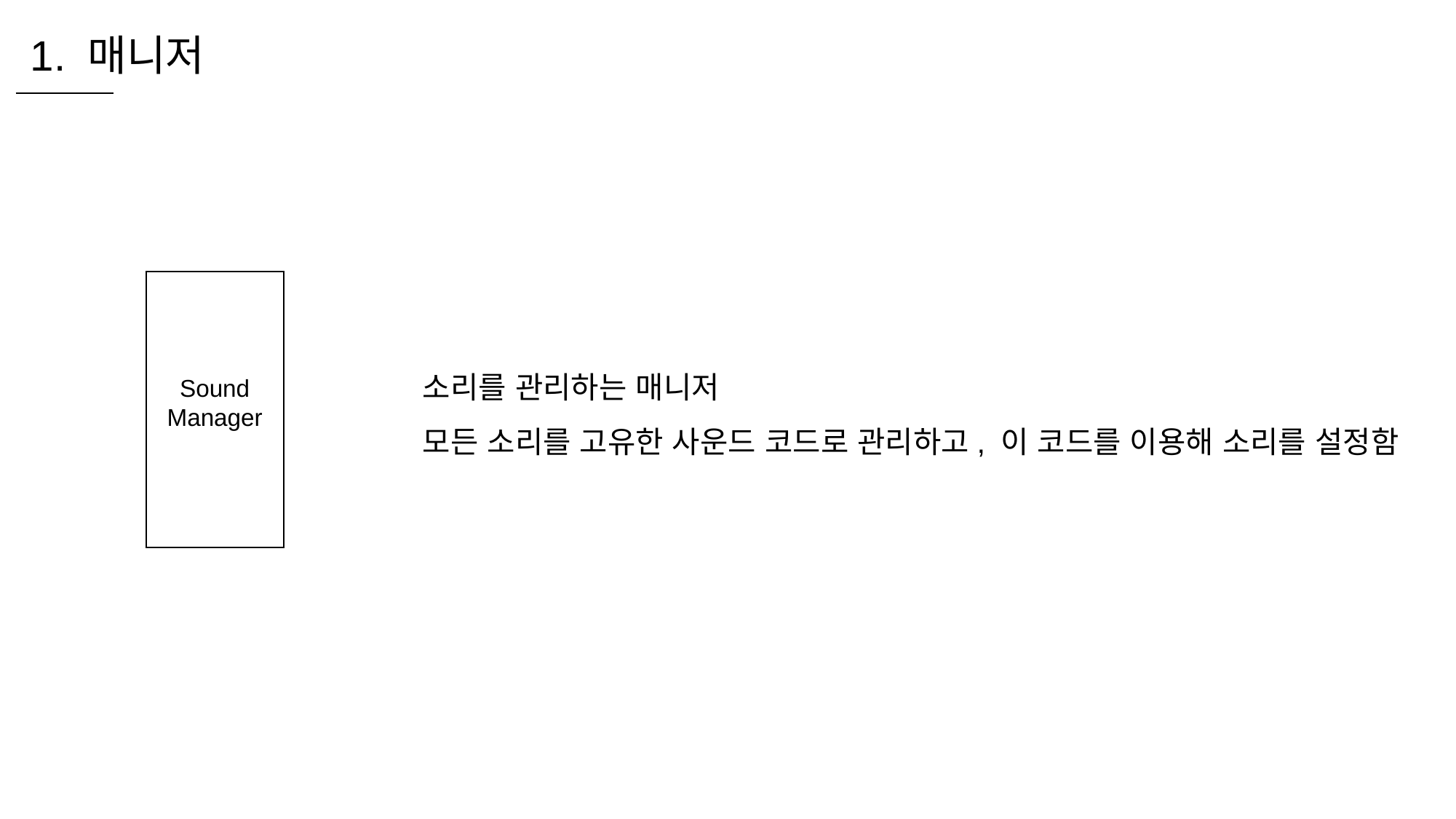

1. 매니저

Sound
Manager
소리를 관리하는 매니저
모든 소리를 고유한 사운드 코드로 관리하고, 이 코드를 이용해 소리를 설정함